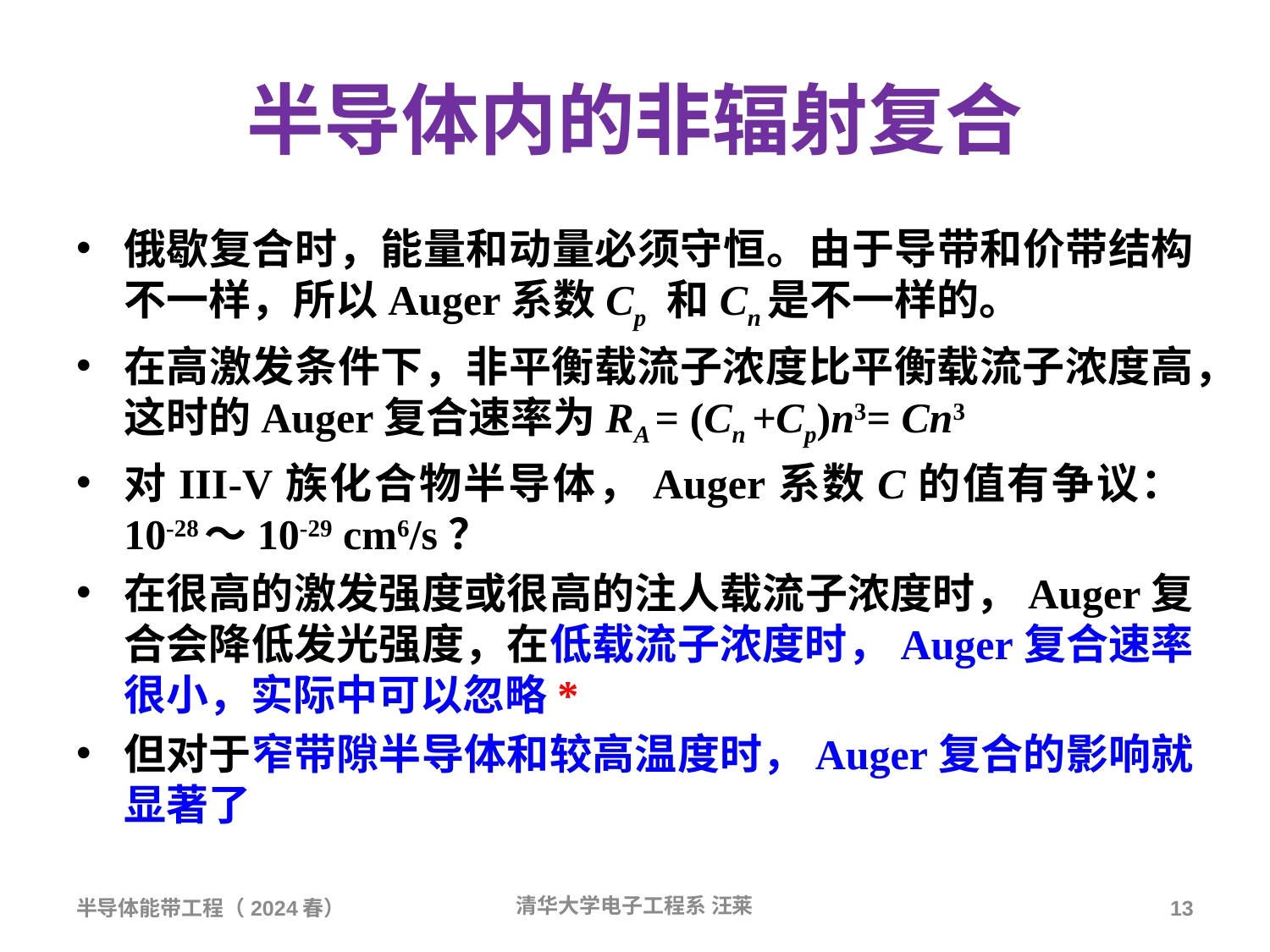

# 半导体内的非辐射复合
俄歇复合时，能量和动量必须守恒。由于导带和价带结构不一样，所以Auger系数Cp 和Cn是不一样的。
在高激发条件下，非平衡载流子浓度比平衡载流子浓度高，这时的Auger复合速率为RA = (Cn +Cp)n3= Cn3
对III-V族化合物半导体，Auger系数C的值有争议：10-28～10-29 cm6/s？
在很高的激发强度或很高的注人载流子浓度时，Auger复合会降低发光强度，在低载流子浓度时，Auger复合速率很小，实际中可以忽略*
但对于窄带隙半导体和较高温度时，Auger复合的影响就显著了

半导体能带工程（2024春）
清华大学电子工程系 汪莱
13